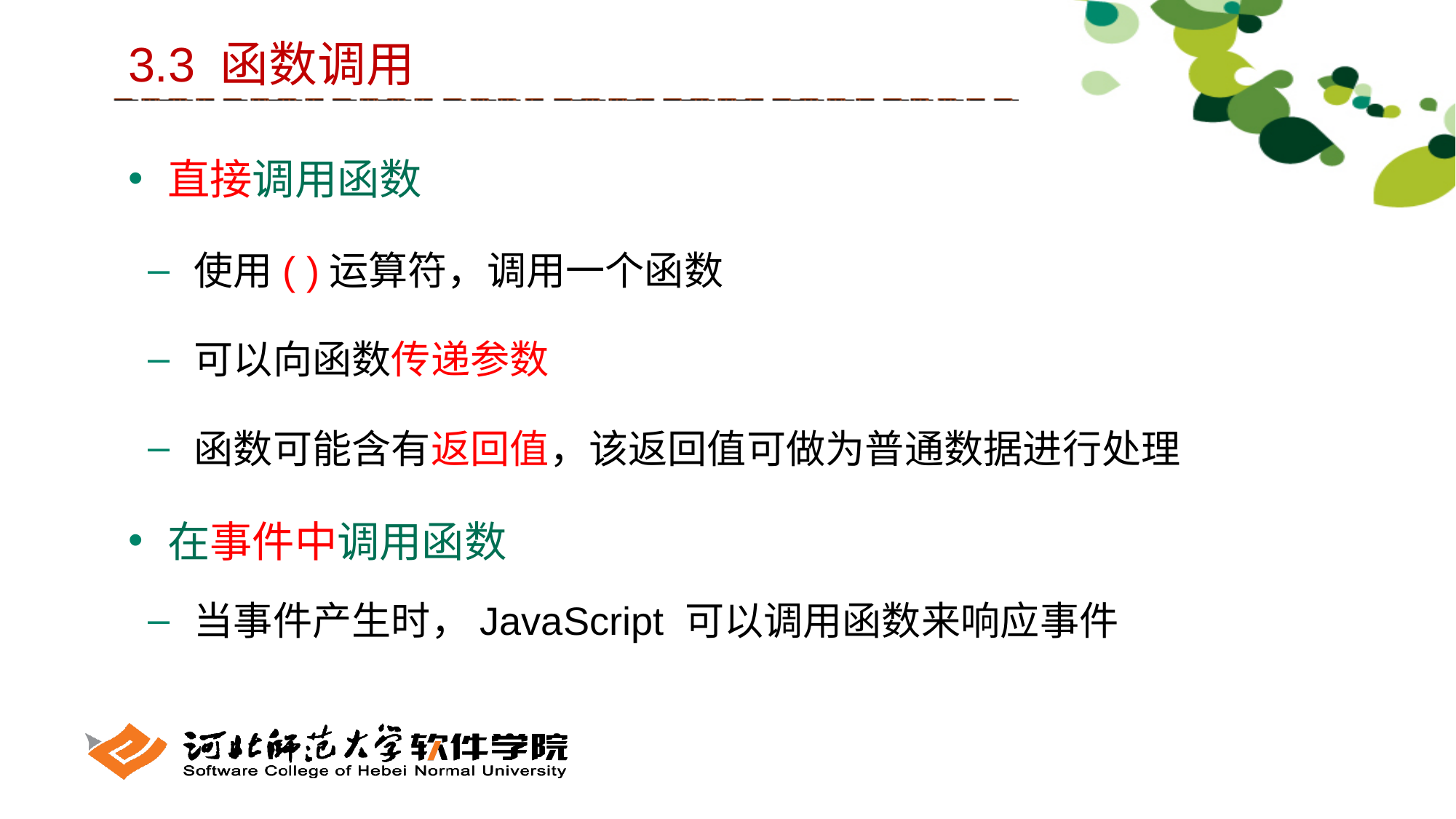

3.3 函数调用
 直接调用函数
 使用( )运算符，调用一个函数
 可以向函数传递参数
 函数可能含有返回值，该返回值可做为普通数据进行处理
 在事件中调用函数
 当事件产生时，JavaScript 可以调用函数来响应事件